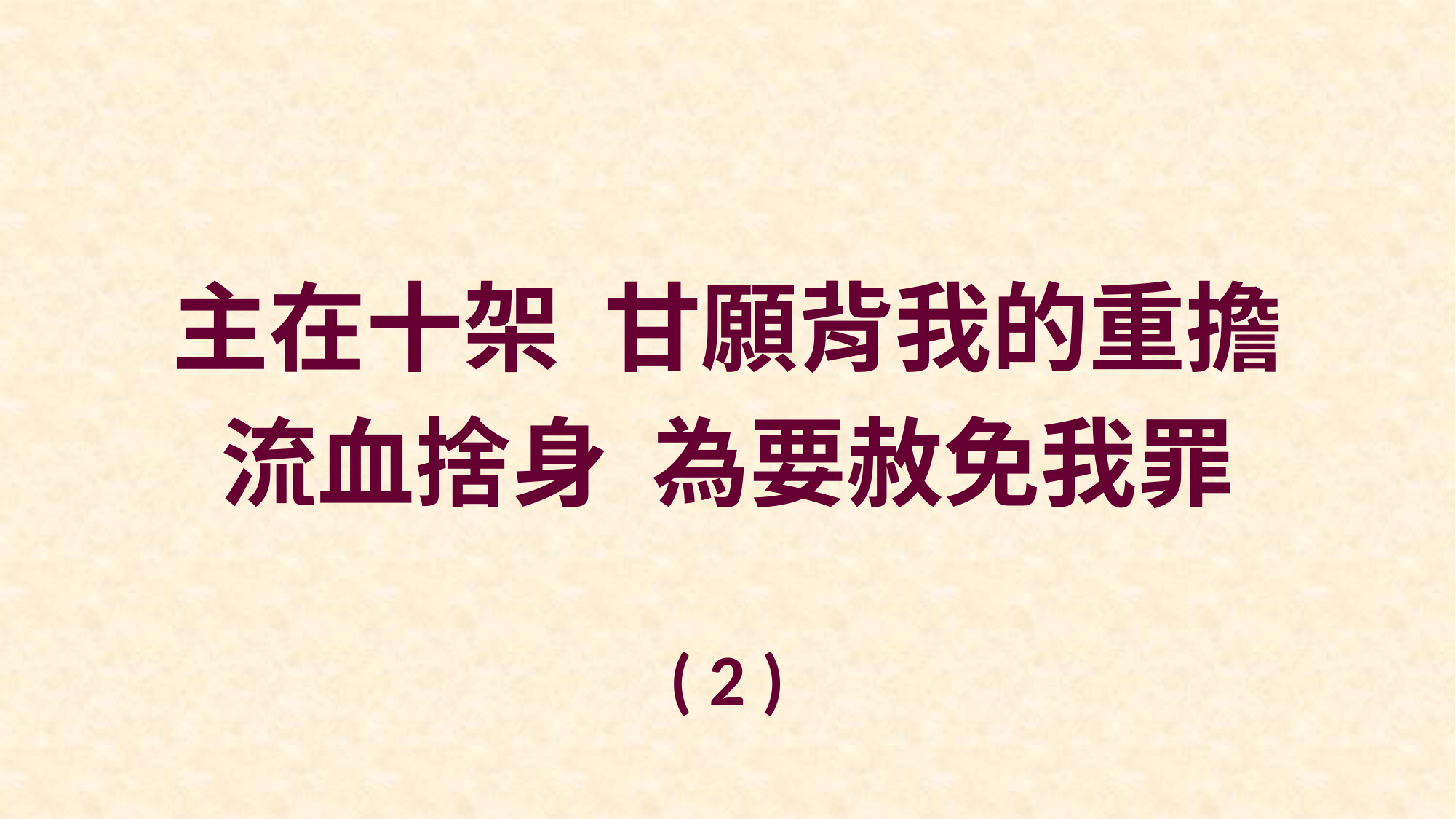

主在十架  甘願背我的重擔
流血捨身  為要赦免我罪
( 2 )